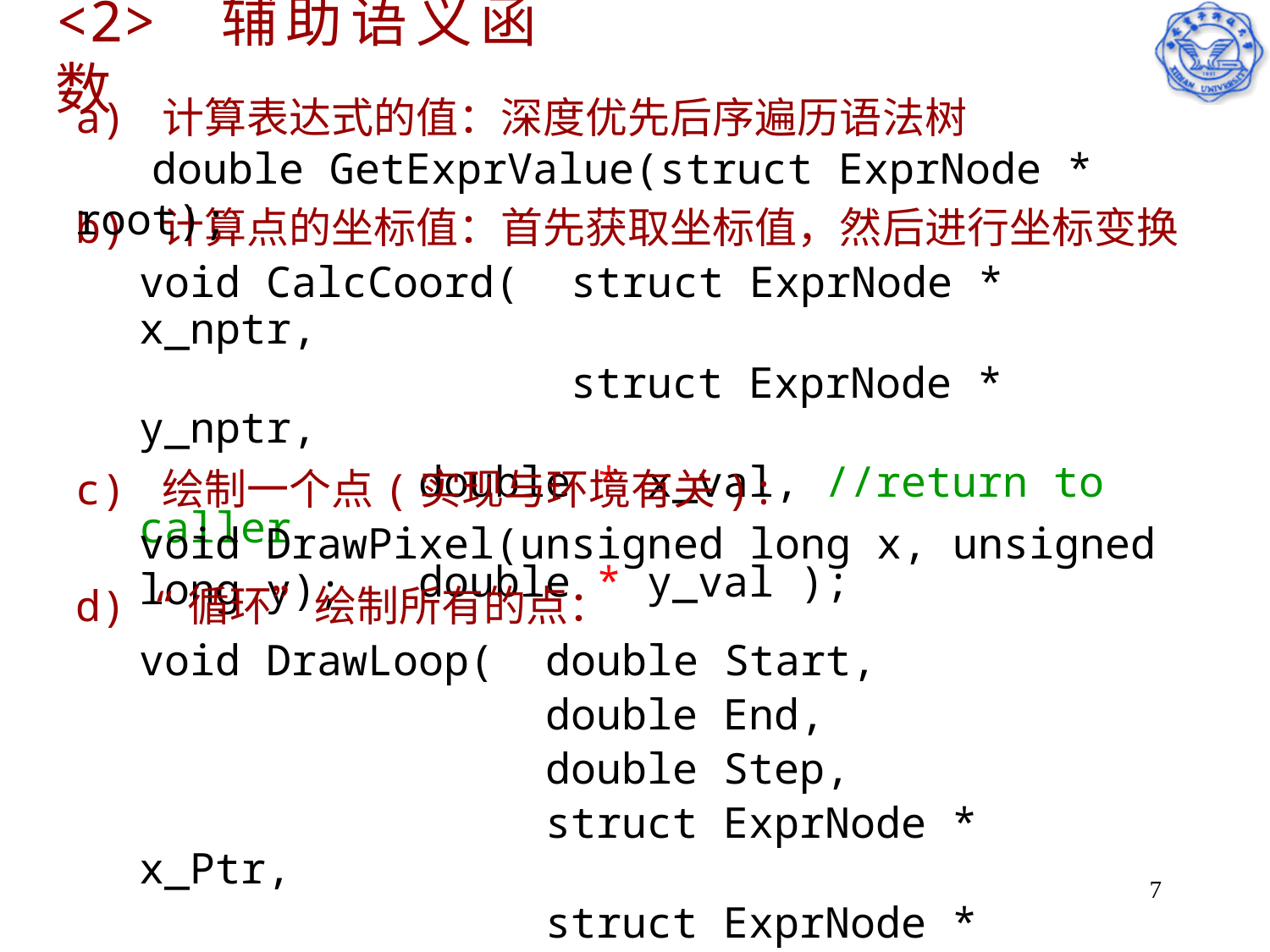

# <2> 辅助语义函数
a) 计算表达式的值：深度优先后序遍历语法树
   double GetExprValue(struct ExprNode * root);
b) 计算点的坐标值：首先获取坐标值，然后进行坐标变换
	void CalcCoord(  struct ExprNode * x_nptr,
				  struct ExprNode * y_nptr,
			 double * x_val, //return to caller
			 double * y_val );
c) 绘制一个点(实现与环境有关):
	void DrawPixel(unsigned long x, unsigned long y);
d) “循环”绘制所有的点：
	void DrawLoop(  double Start,
				 double End,
			  	 double Step,
			  	 struct ExprNode * x_Ptr,
			  	 struct ExprNode * y_Ptr);
7